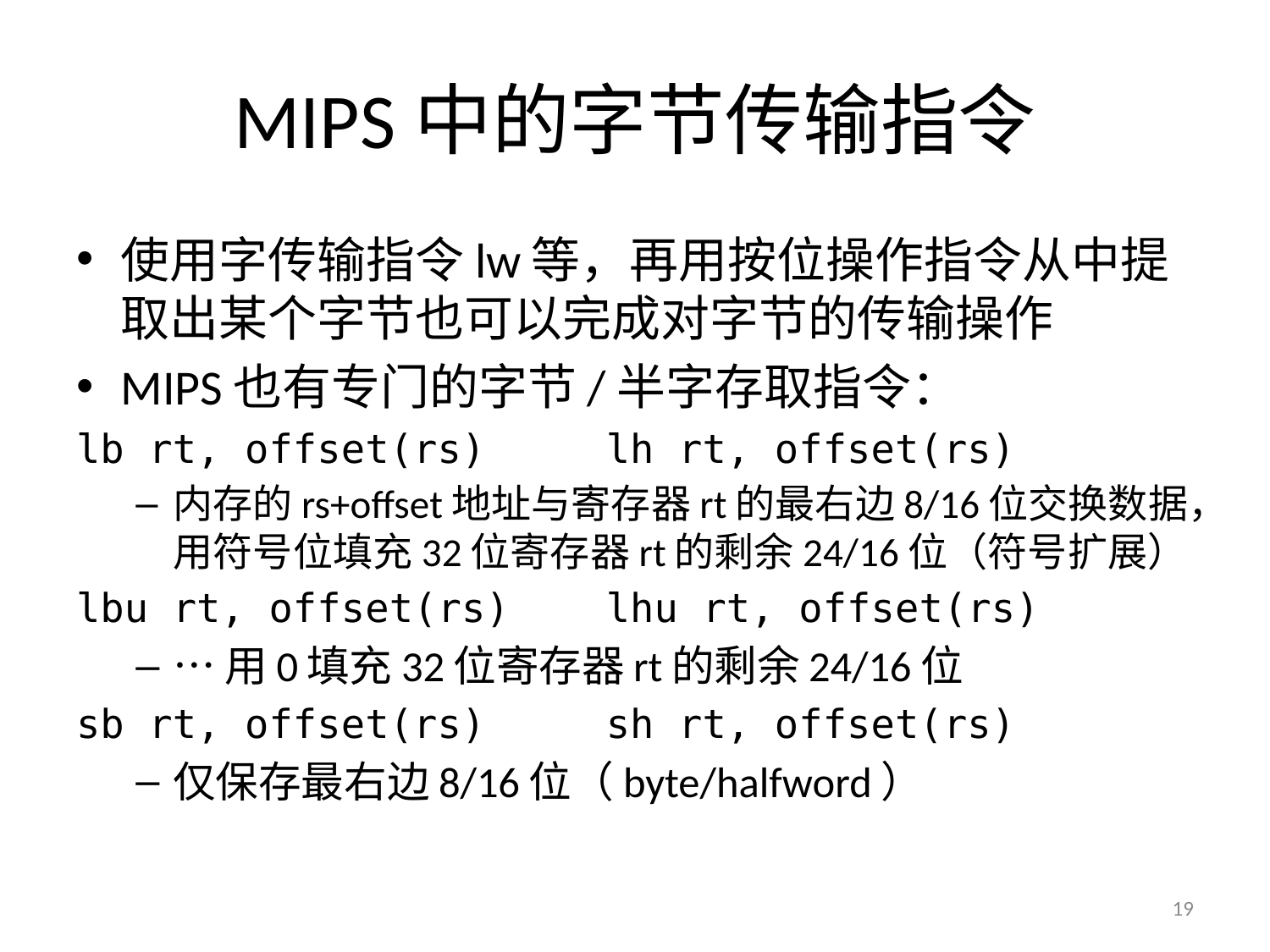

# MIPS中的字节传输指令
使用字传输指令lw等，再用按位操作指令从中提取出某个字节也可以完成对字节的传输操作
MIPS也有专门的字节/半字存取指令：
lb rt, offset(rs)     lh rt, offset(rs)
内存的rs+offset地址与寄存器rt的最右边8/16位交换数据，用符号位填充32位寄存器rt的剩余24/16位（符号扩展）
lbu rt, offset(rs)    lhu rt, offset(rs)
…用0填充32位寄存器rt的剩余24/16位
sb rt, offset(rs)     sh rt, offset(rs)
仅保存最右边8/16位（byte/halfword）
19